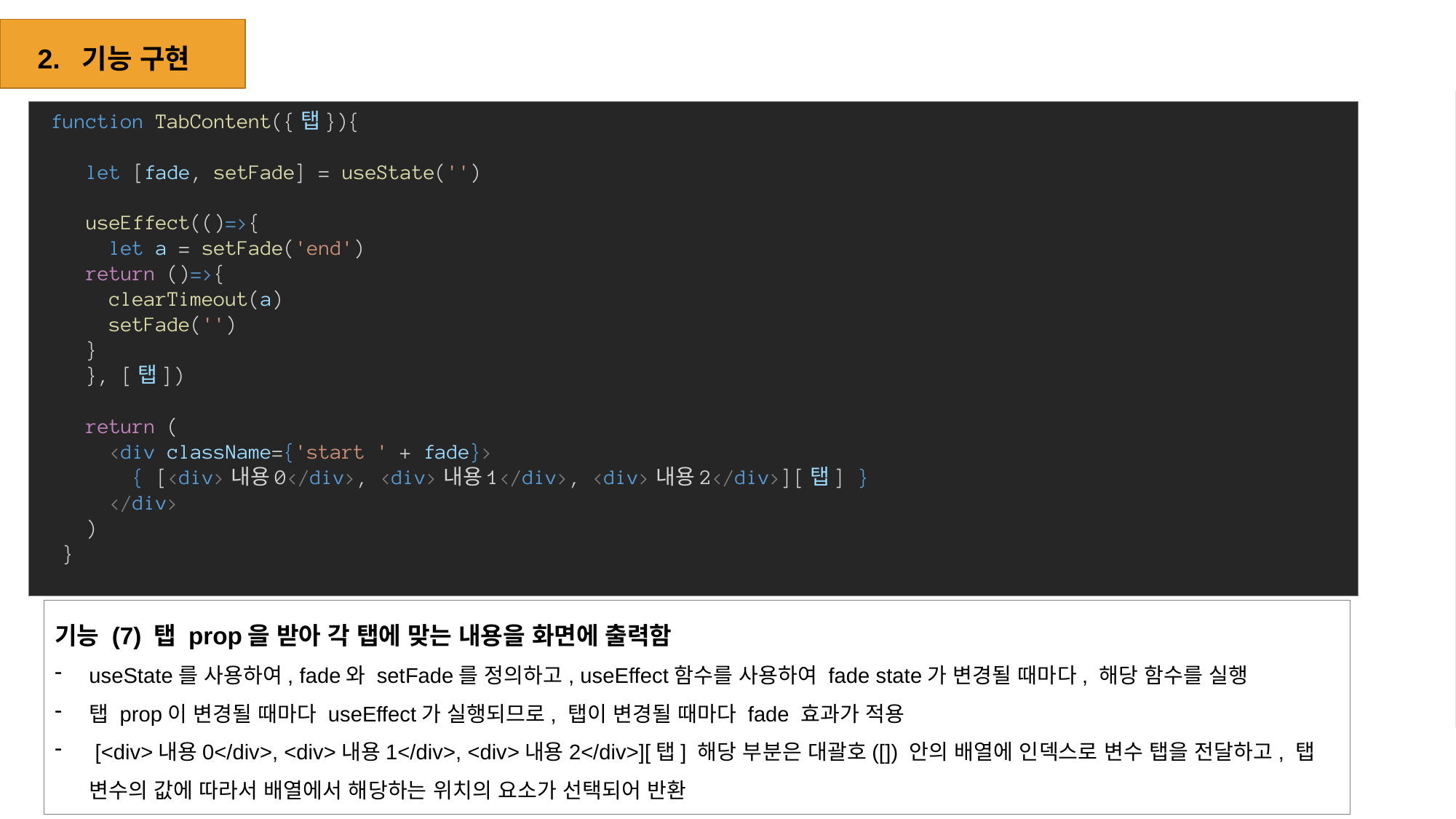

2.  기능 구현
 function TabContent({탭}){
    let [fade, setFade] = useState('')

    useEffect(()=>{
      let a = setFade('end')
    return ()=>{
      clearTimeout(a)
      setFade('')
    }
    }, [탭])

    return (
      <div className={'start ' + fade}>
        { [<div>내용0</div>, <div>내용1</div>, <div>내용2</div>][탭] }
      </div>
    )
  }

기능 (7) 탭 prop을 받아 각 탭에 맞는 내용을 화면에 출력함
useState를 사용하여, fade와 setFade를 정의하고, useEffect함수를 사용하여 fade state가 변경될 때마다, 해당 함수를 실행
탭 prop이 변경될 때마다 useEffect가 실행되므로, 탭이 변경될 때마다 fade 효과가 적용
 [<div>내용0</div>, <div>내용1</div>, <div>내용2</div>][탭] 해당 부분은 대괄호([]) 안의 배열에 인덱스로 변수 탭을 전달하고, 탭 변수의 값에 따라서 배열에서 해당하는 위치의 요소가 선택되어 반환